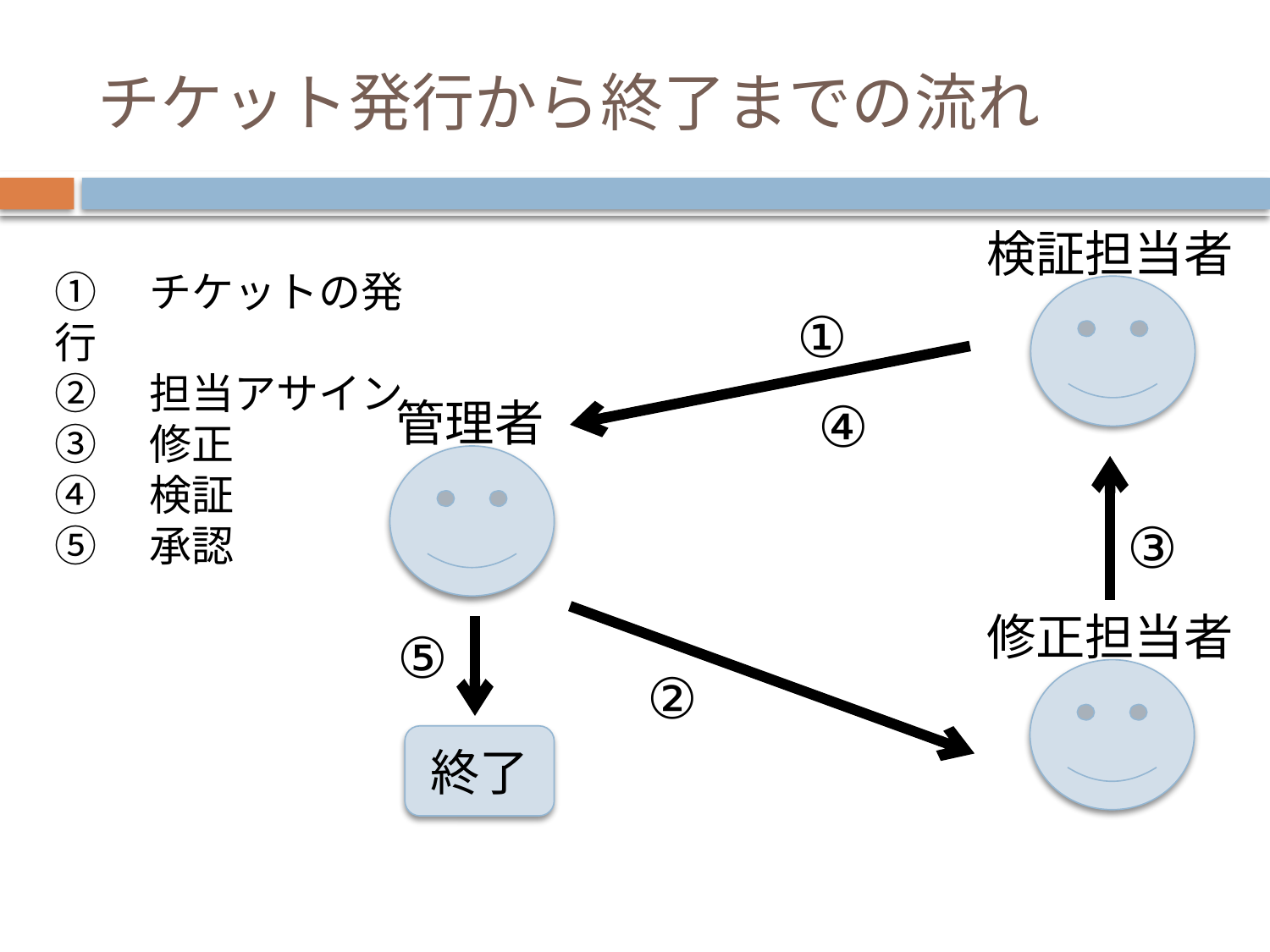

# チケット発行から終了までの流れ
検証担当者

①
④
管理者

③
修正担当者

⑤
②
終了
①　チケットの発行
②　担当アサイン
③　修正
④　検証
⑤　承認